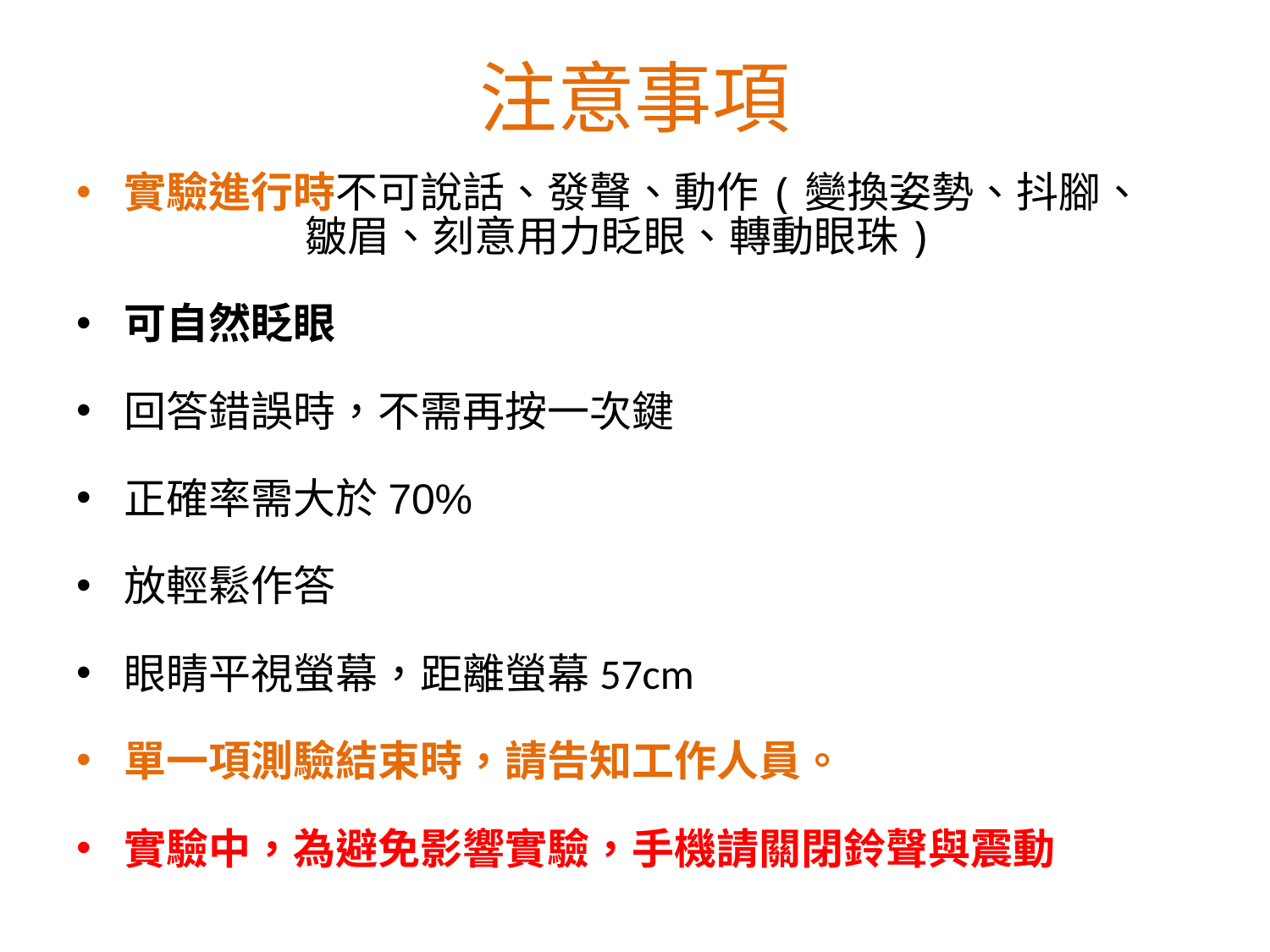

# 注意事項
實驗進行時不可說話、發聲、動作(變換姿勢、抖腳、
                       皺眉、刻意用力眨眼、轉動眼珠)

可自然眨眼

回答錯誤時，不需再按一次鍵

正確率需大於70%

放輕鬆作答

眼睛平視螢幕，距離螢幕57cm

單一項測驗結束時，請告知工作人員。

實驗中，為避免影響實驗，手機請關閉鈴聲與震動